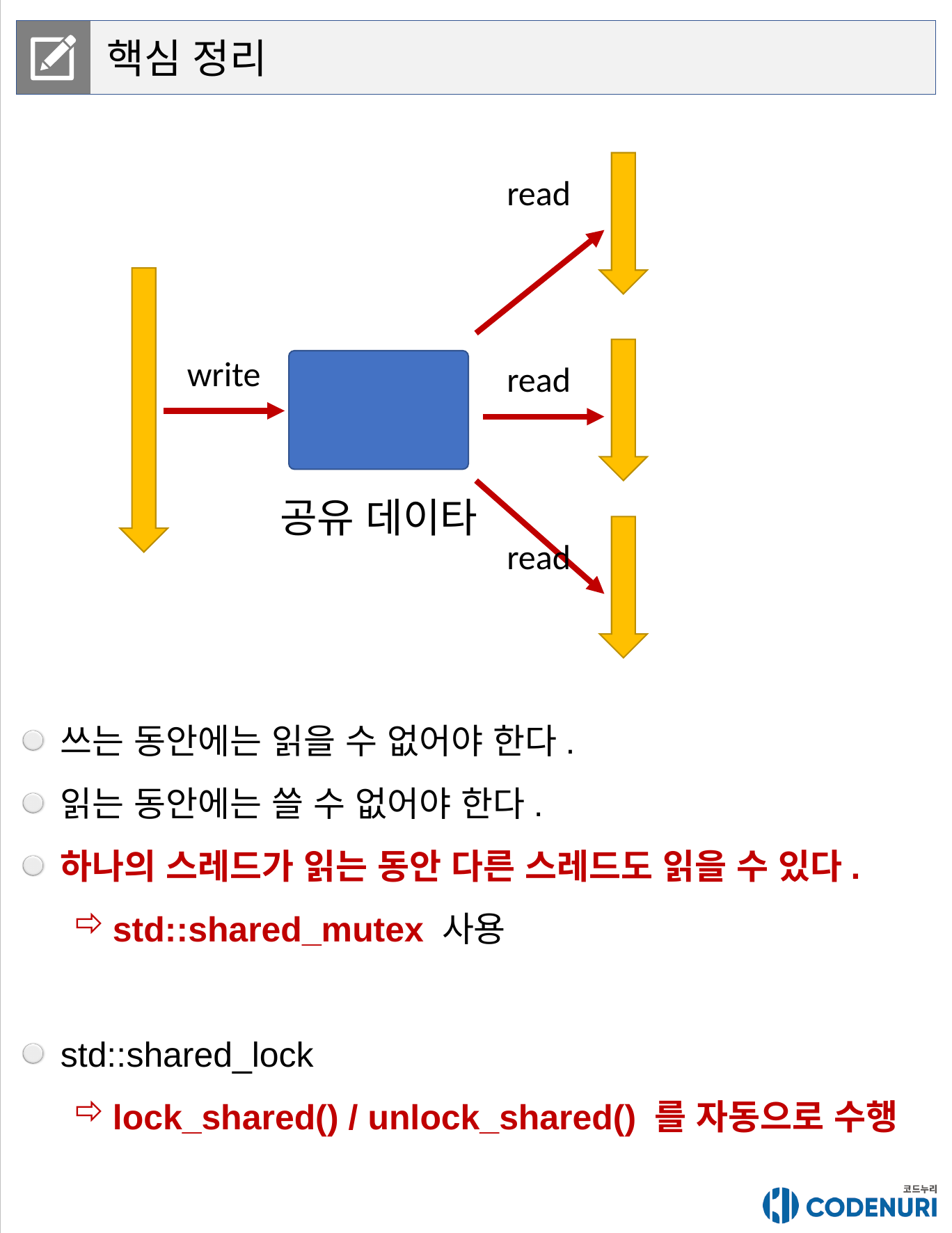

핵심 정리

read

read
write

공유 데이타
read

쓰는 동안에는 읽을 수 없어야 한다.
읽는 동안에는 쓸 수 없어야 한다.
하나의 스레드가 읽는 동안 다른 스레드도 읽을 수 있다.
std::shared_mutex 사용

std::shared_lock
lock_shared() / unlock_shared() 를 자동으로 수행